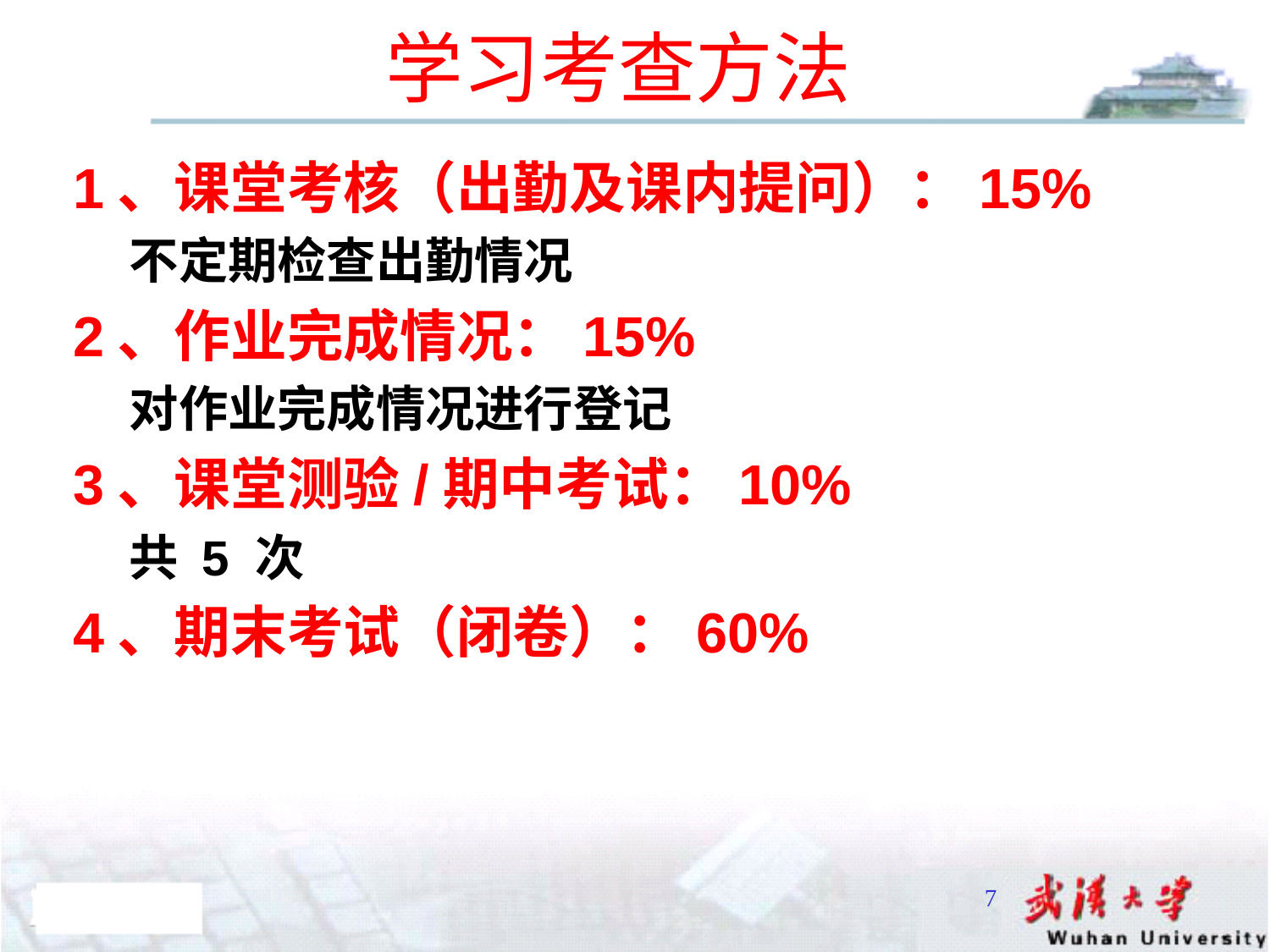

# 学习考查方法
1、课堂考核（出勤及课内提问）：15%
    不定期检查出勤情况
2、作业完成情况：15%
    对作业完成情况进行登记
3、课堂测验/期中考试：10%
    共 5 次
4、期末考试（闭卷）：60%
7